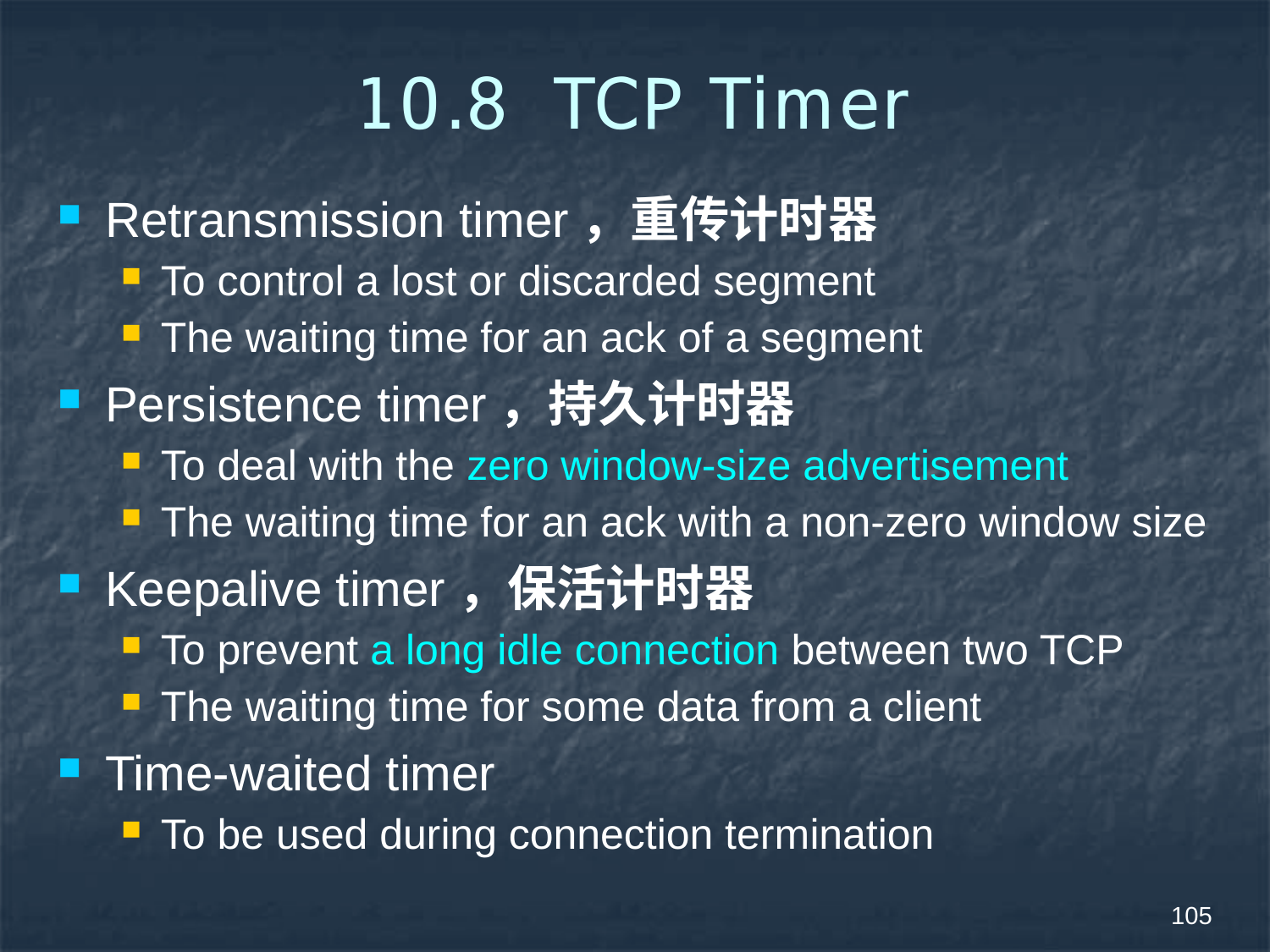

# 10.8  TCP Timer
Retransmission timer，重传计时器
To control a lost or discarded segment
The waiting time for an ack of a segment
Persistence timer，持久计时器
To deal with the zero window-size advertisement
The waiting time for an ack with a non-zero window size
Keepalive timer，保活计时器
To prevent a long idle connection between two TCP
The waiting time for some data from a client
Time-waited timer
To be used during connection termination
105